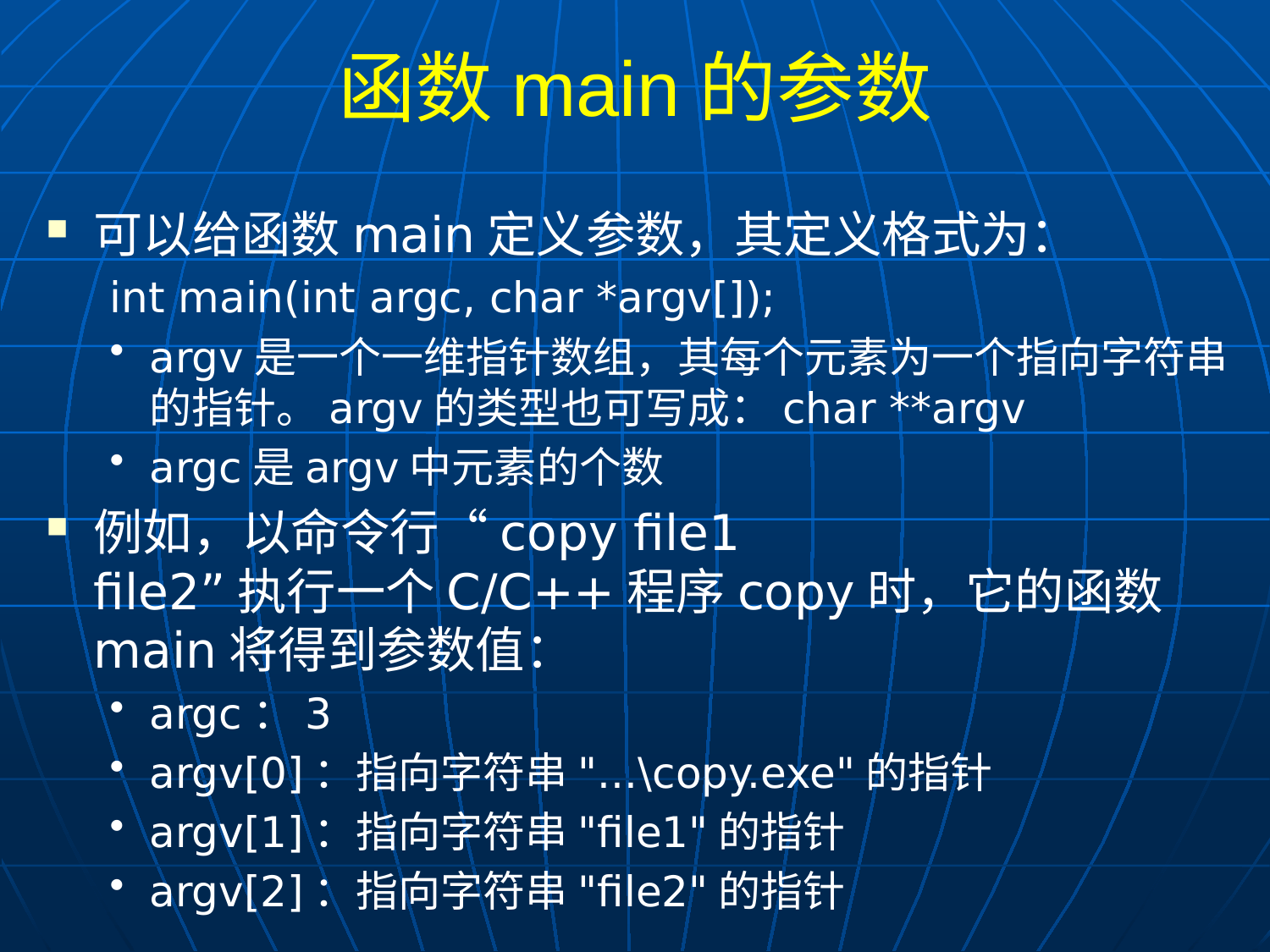

# 函数main的参数
可以给函数main定义参数，其定义格式为：
int main(int argc, char *argv[]);
argv是一个一维指针数组，其每个元素为一个指向字符串的指针。argv的类型也可写成：char **argv
argc是argv中元素的个数
例如，以命令行“copy file1 file2”执行一个C/C++程序copy时，它的函数main将得到参数值：
argc：3
argv[0]：指向字符串"...\copy.exe"的指针
argv[1]：指向字符串"file1"的指针
argv[2]：指向字符串"file2"的指针